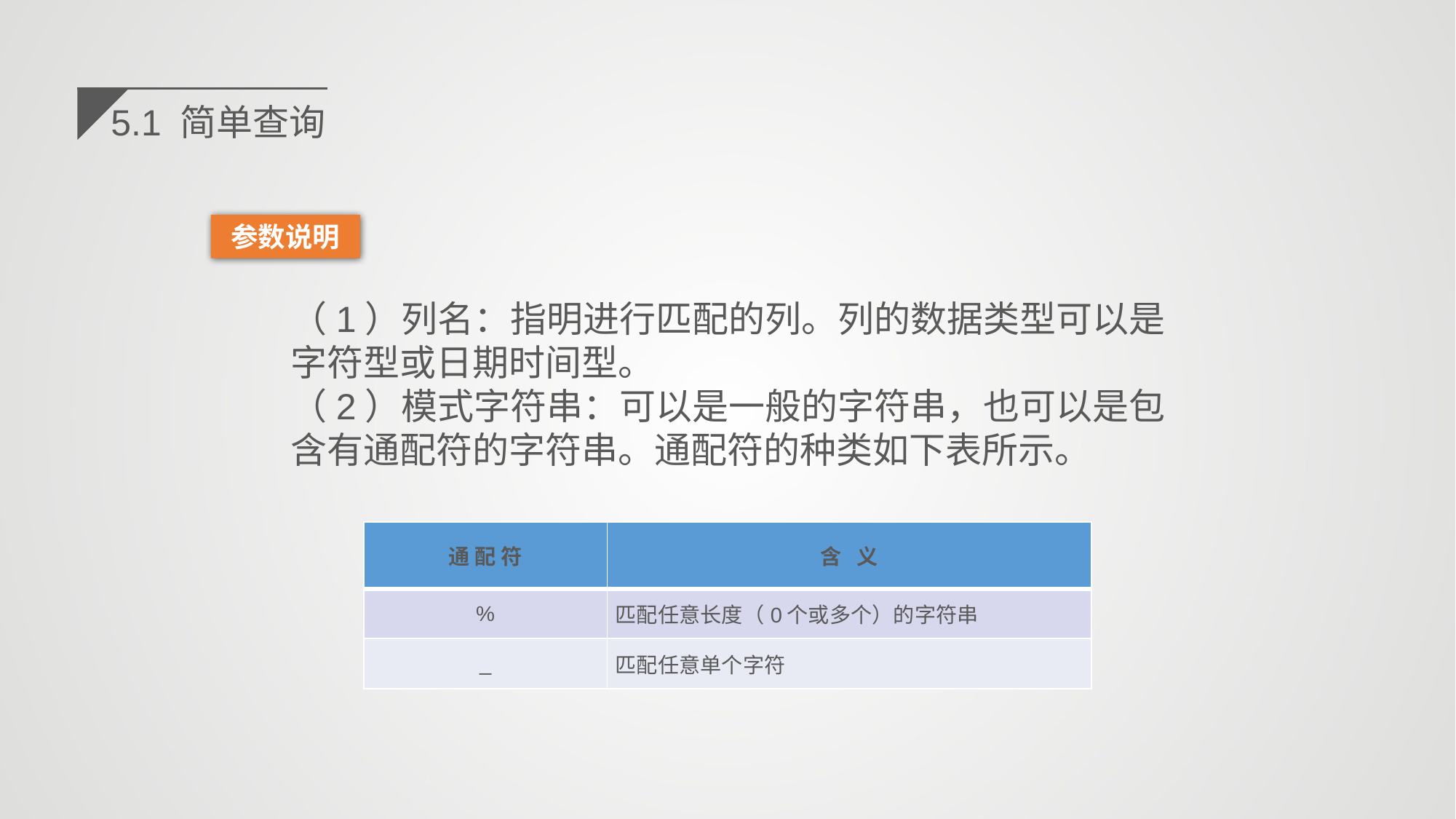

5.1 简单查询

参数说明
（1）列名：指明进行匹配的列。列的数据类型可以是字符型或日期时间型。
（2）模式字符串：可以是一般的字符串，也可以是包含有通配符的字符串。通配符的种类如下表所示。
| 通 配 符 | 含 义 |
| --- | --- |
| % | 匹配任意长度（0个或多个）的字符串 |
| \_ | 匹配任意单个字符 |